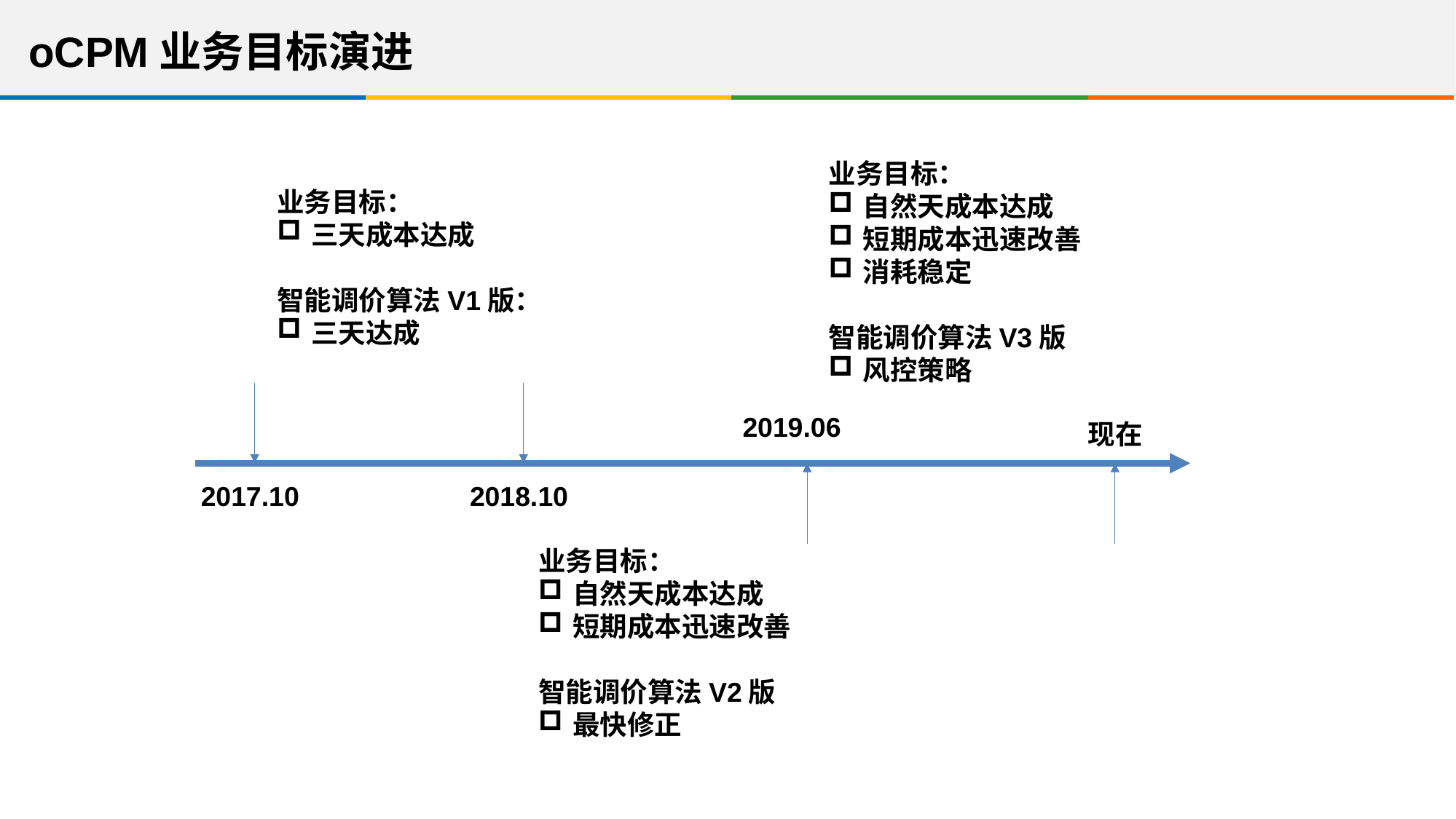

oCPM业务目标演进
业务目标：
自然天成本达成
短期成本迅速改善
消耗稳定

智能调价算法V3版
风控策略
业务目标：
三天成本达成

智能调价算法V1版：
三天达成
2019.06
现在
2017.10
2018.10
业务目标：
自然天成本达成
短期成本迅速改善

智能调价算法V2版
最快修正